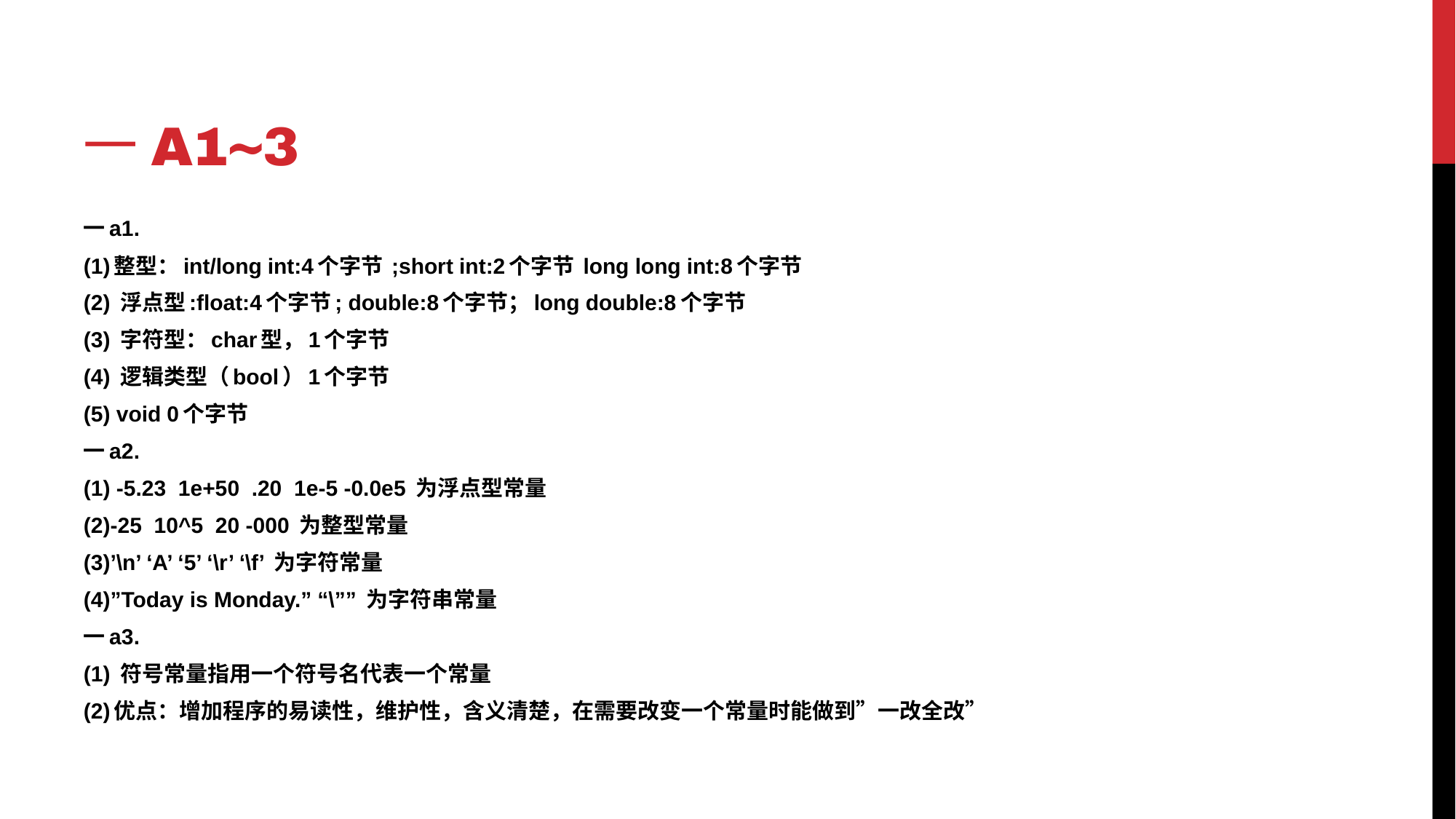

# 一a1~3
一a1.
(1)整型：int/long int:4个字节 ;short int:2个字节 long long int:8个字节
(2) 浮点型:float:4个字节; double:8个字节；long double:8个字节
(3) 字符型：char型，1个字节
(4) 逻辑类型（bool）1个字节
(5) void 0个字节
一a2.
(1) -5.23  1e+50  .20  1e-5 -0.0e5 为浮点型常量
(2)-25  10^5  20 -000 为整型常量
(3)’\n’ ‘A’ ‘5’ ‘\r’ ‘\f’ 为字符常量
(4)”Today is Monday.” “\”” 为字符串常量
一a3.
(1) 符号常量指用一个符号名代表一个常量
(2)优点：增加程序的易读性，维护性，含义清楚，在需要改变一个常量时能做到”一改全改”